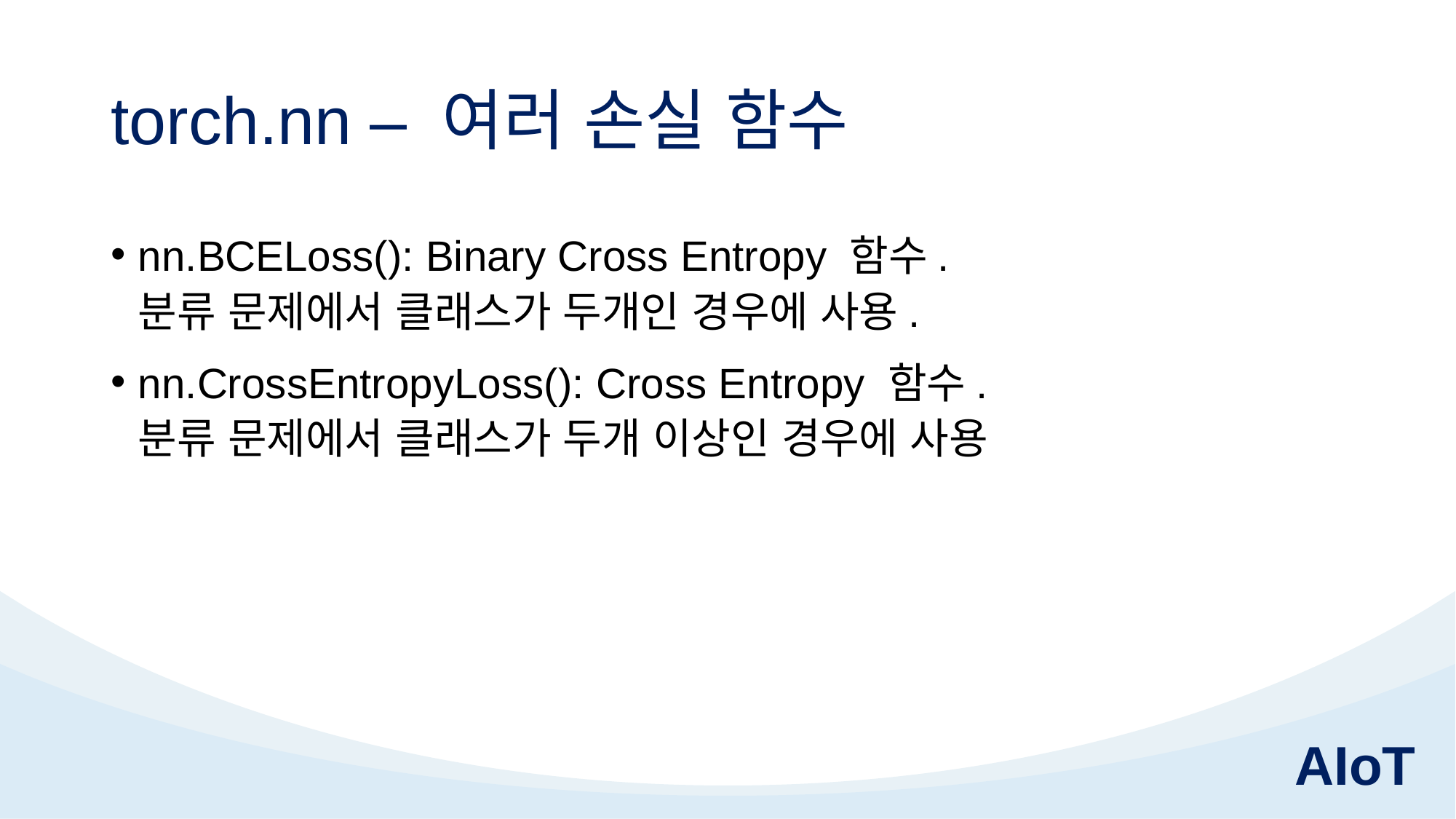

# torch.nn – 여러 손실 함수
nn.BCELoss(): Binary Cross Entropy 함수.
분류 문제에서 클래스가 두개인 경우에 사용.
nn.CrossEntropyLoss(): Cross Entropy 함수.
분류 문제에서 클래스가 두개 이상인 경우에 사용